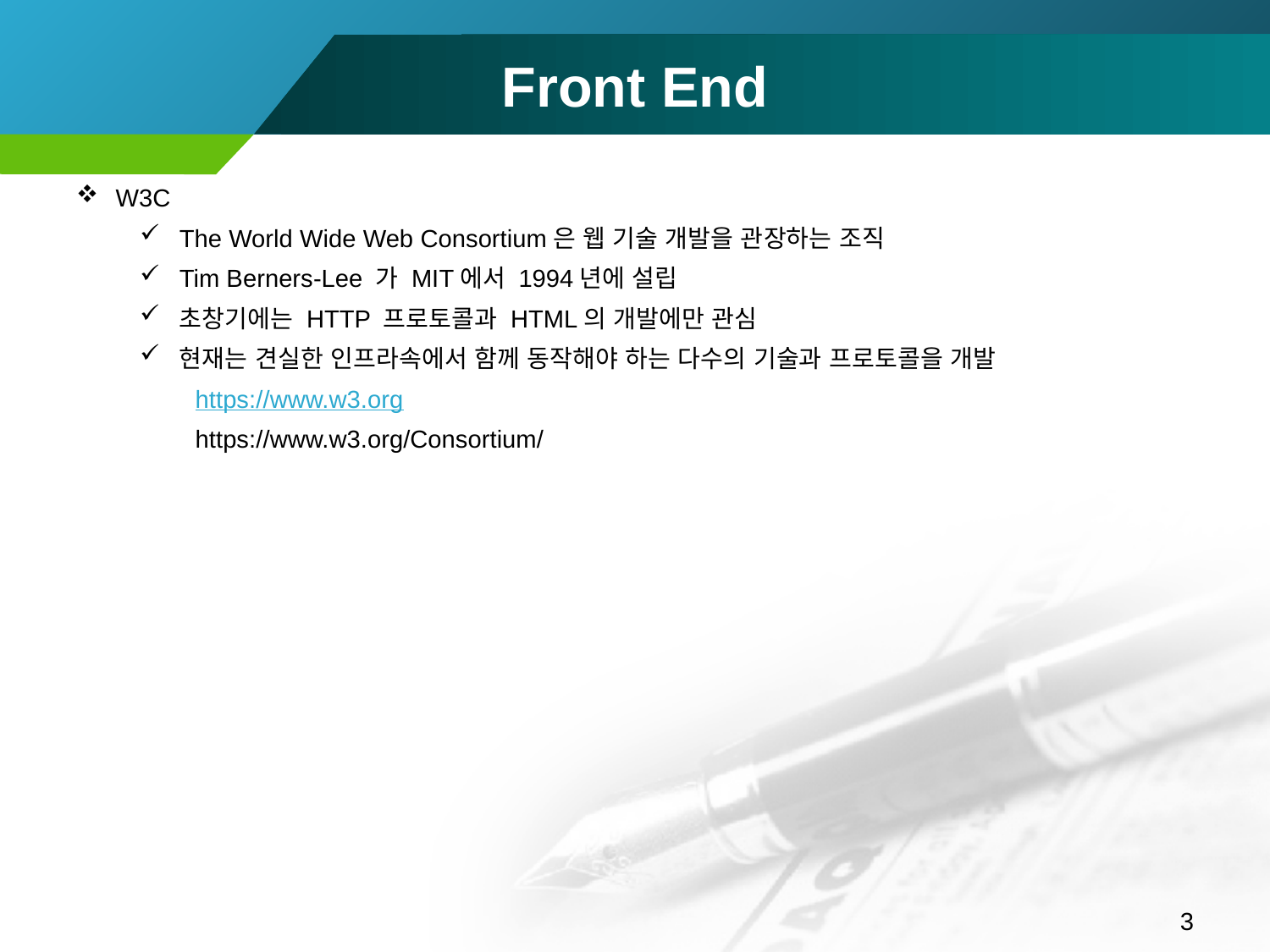

# Front End
W3C
The World Wide Web Consortium은 웹 기술 개발을 관장하는 조직
Tim Berners-Lee 가 MIT에서 1994년에 설립
초창기에는 HTTP 프로토콜과 HTML의 개발에만 관심
현재는 견실한 인프라속에서 함께 동작해야 하는 다수의 기술과 프로토콜을 개발
https://www.w3.org
https://www.w3.org/Consortium/
3